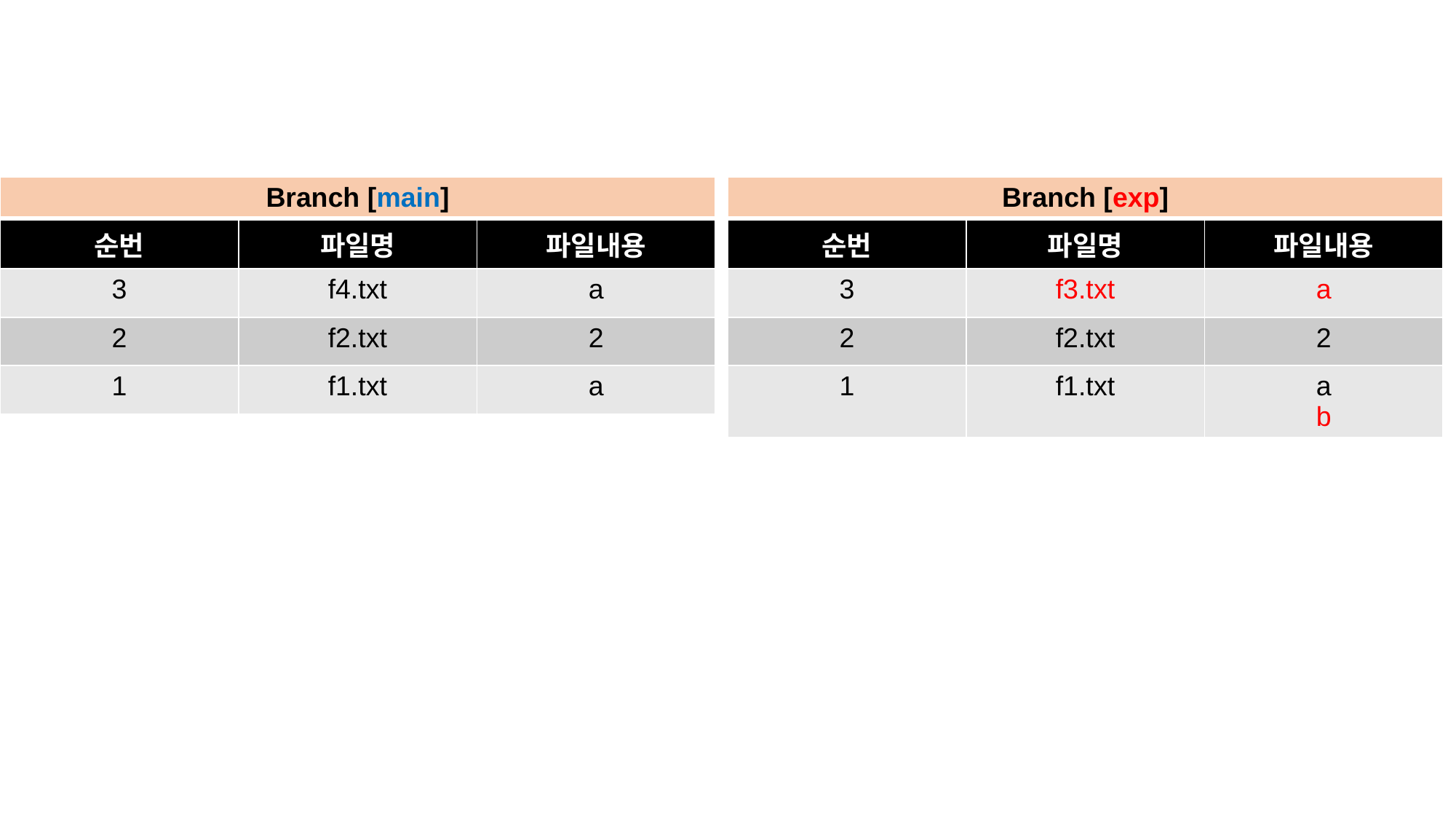

| Branch [main] |  |  |
| --- | --- | --- |
| 순번 | 파일명 | 파일내용 |
| 3 | f4.txt | a |
| 2 | f2.txt | 2 |
| 1 | f1.txt | a |
| Branch [exp] |  |  |
| --- | --- | --- |
| 순번 | 파일명 | 파일내용 |
| 3 | f3.txt | a |
| 2 | f2.txt | 2 |
| 1 | f1.txt | a b |